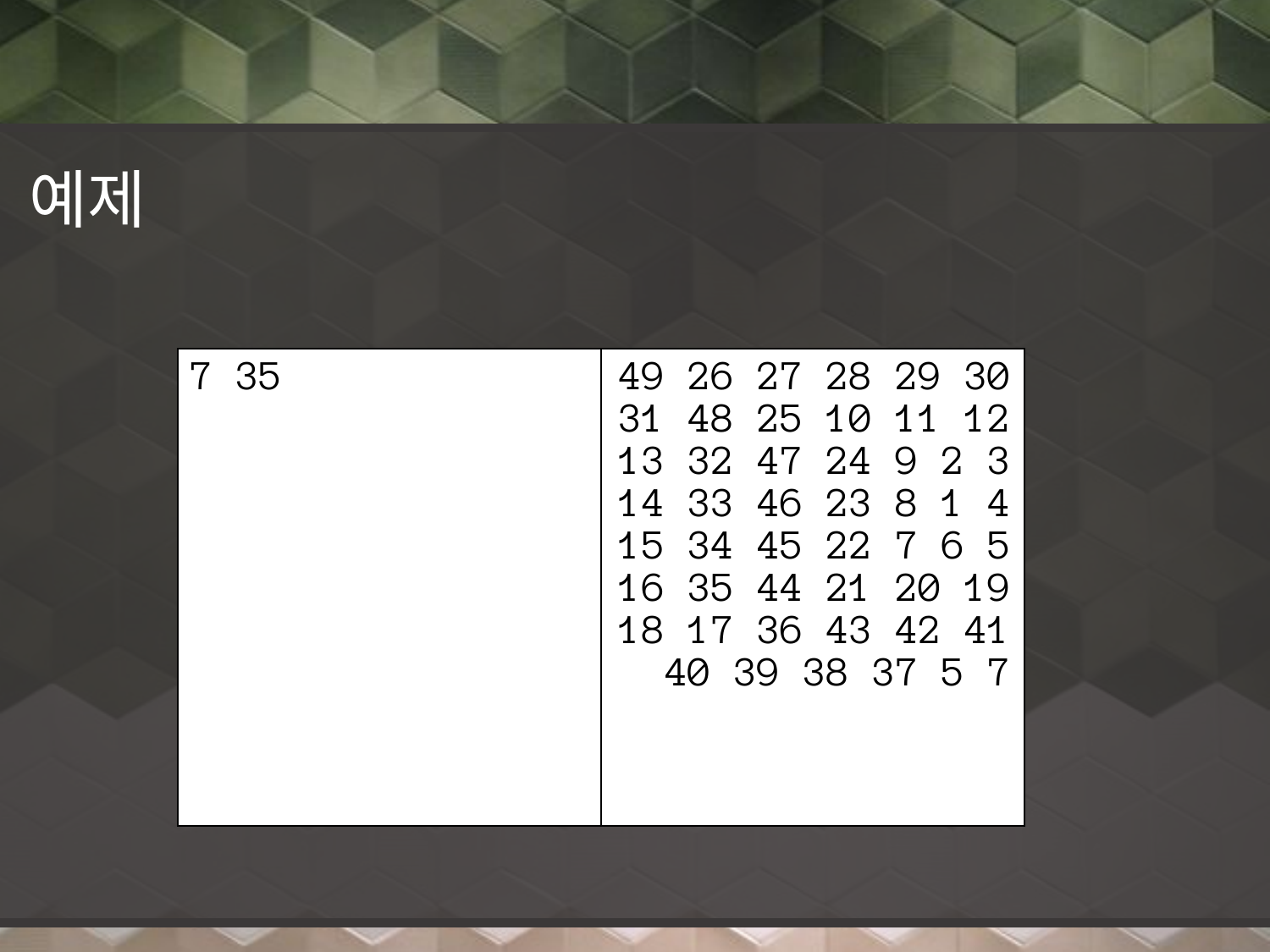

예제
| 7 35 | 49 26 27 28 29 30 31 48 25 10 11 12 13 32 47 24 9 2 3 14 33 46 23 8 1 4 15 34 45 22 7 6 5 16 35 44 21 20 19 18 17 36 43 42 41 40 39 38 37 5 7 |
| --- | --- |